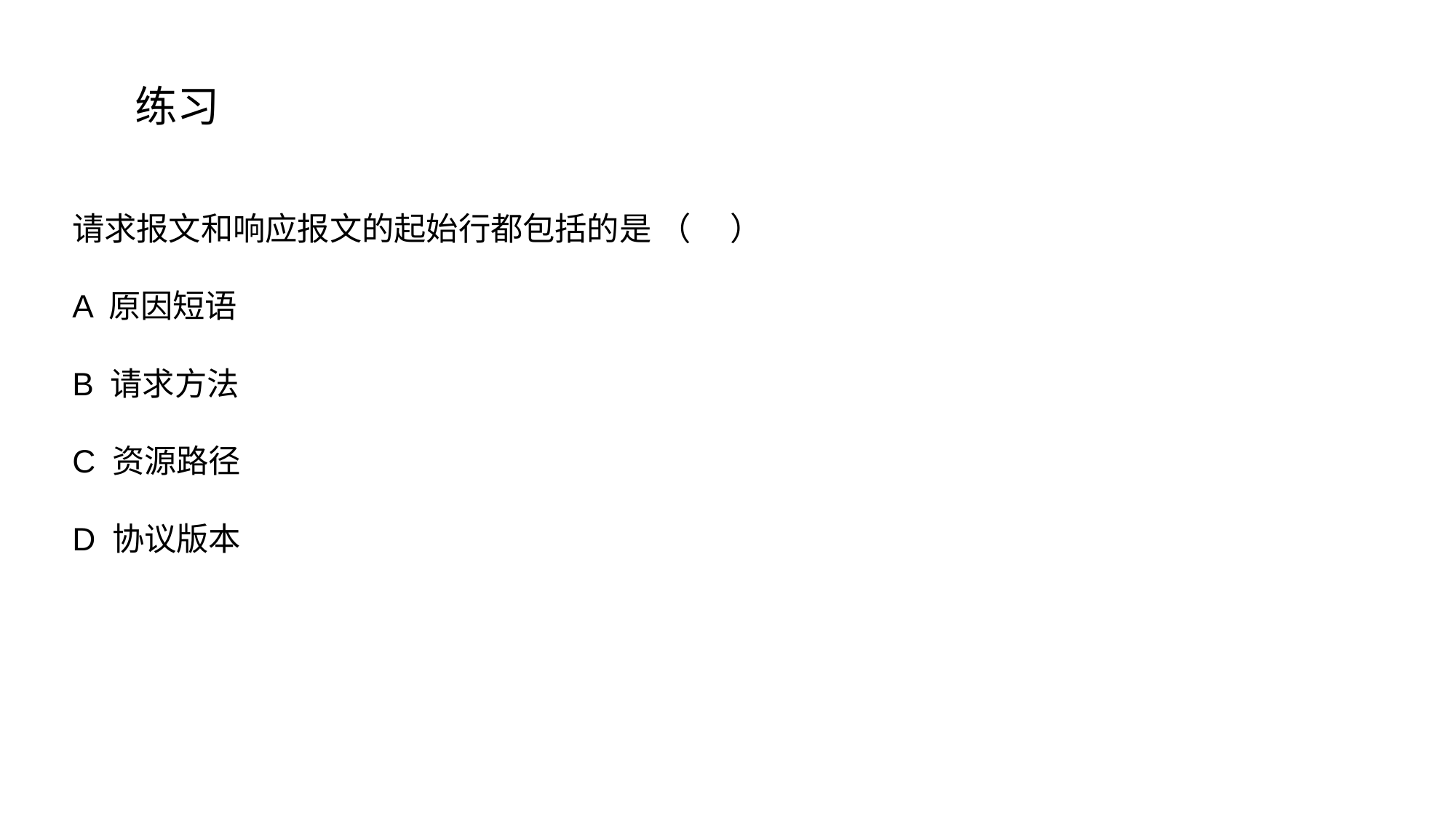

练习
请求报文和响应报文的起始行都包括的是 （D）

A 原因短语

B 请求方法

C 资源路径

D 协议版本